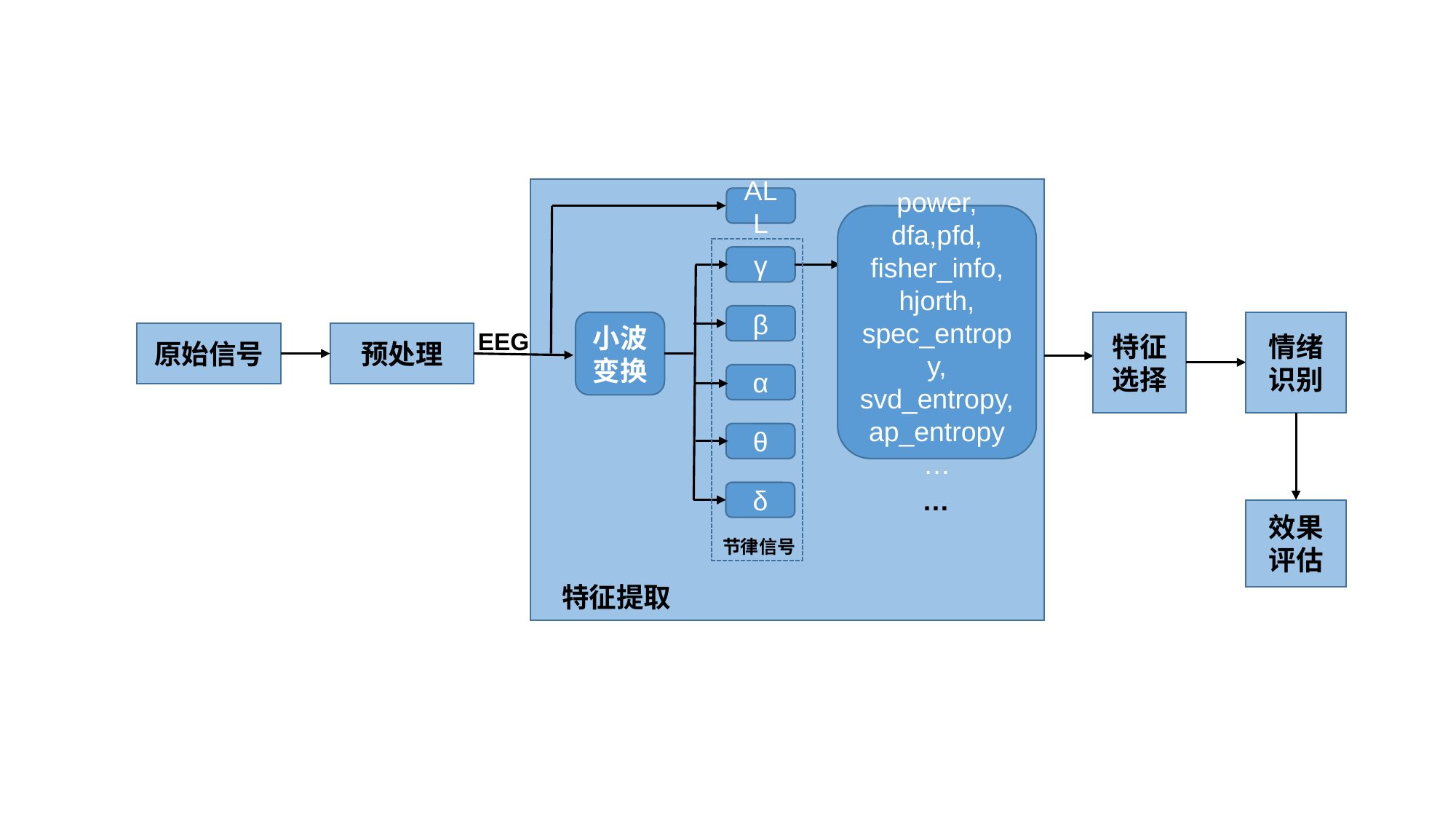

ALL
power,
dfa,pfd,
fisher_info,
hjorth,
spec_entropy,
svd_entropy,
ap_entropy
…

γ
β
小波变换
特征
选择
情绪识别
EEG
原始信号
预处理
α
θ
…
δ
效果评估
节律信号
特征提取